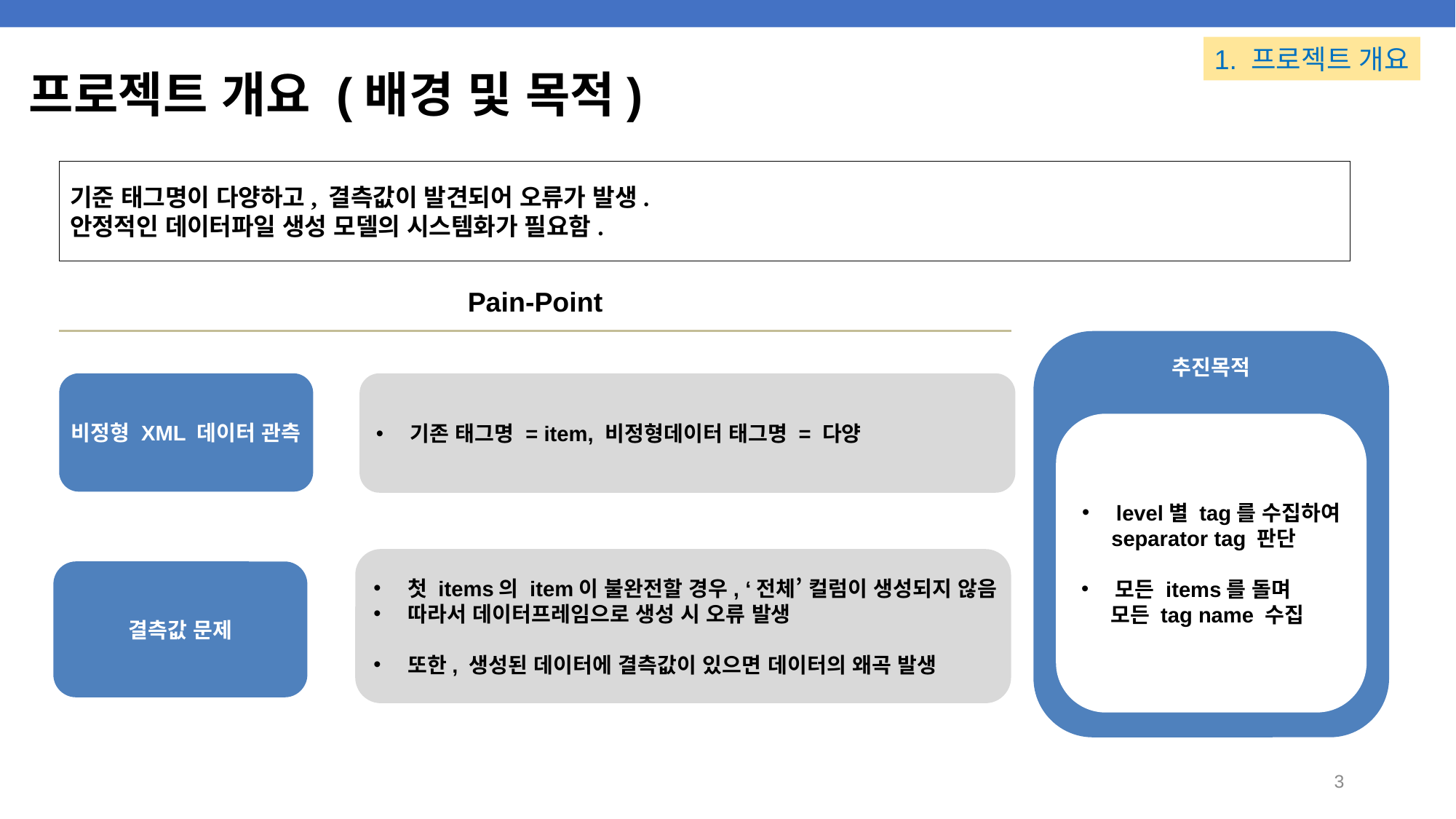

1. 프로젝트 개요
# 프로젝트 개요 (배경 및 목적)
기준 태그명이 다양하고, 결측값이 발견되어 오류가 발생.
안정적인 데이터파일 생성 모델의 시스템화가 필요함.
Pain-Point
추진목적
기존 태그명 = item, 비정형데이터 태그명 = 다양
비정형 XML 데이터 관측
level별 tag를 수집하여
     separator tag 판단

모든 items를 돌며
    모든 tag name 수집
첫 items의 item이 불완전할 경우, ‘전체’ 컬럼이 생성되지 않음
따라서 데이터프레임으로 생성 시 오류 발생

또한, 생성된 데이터에 결측값이 있으면 데이터의 왜곡 발생
결측값 문제
3